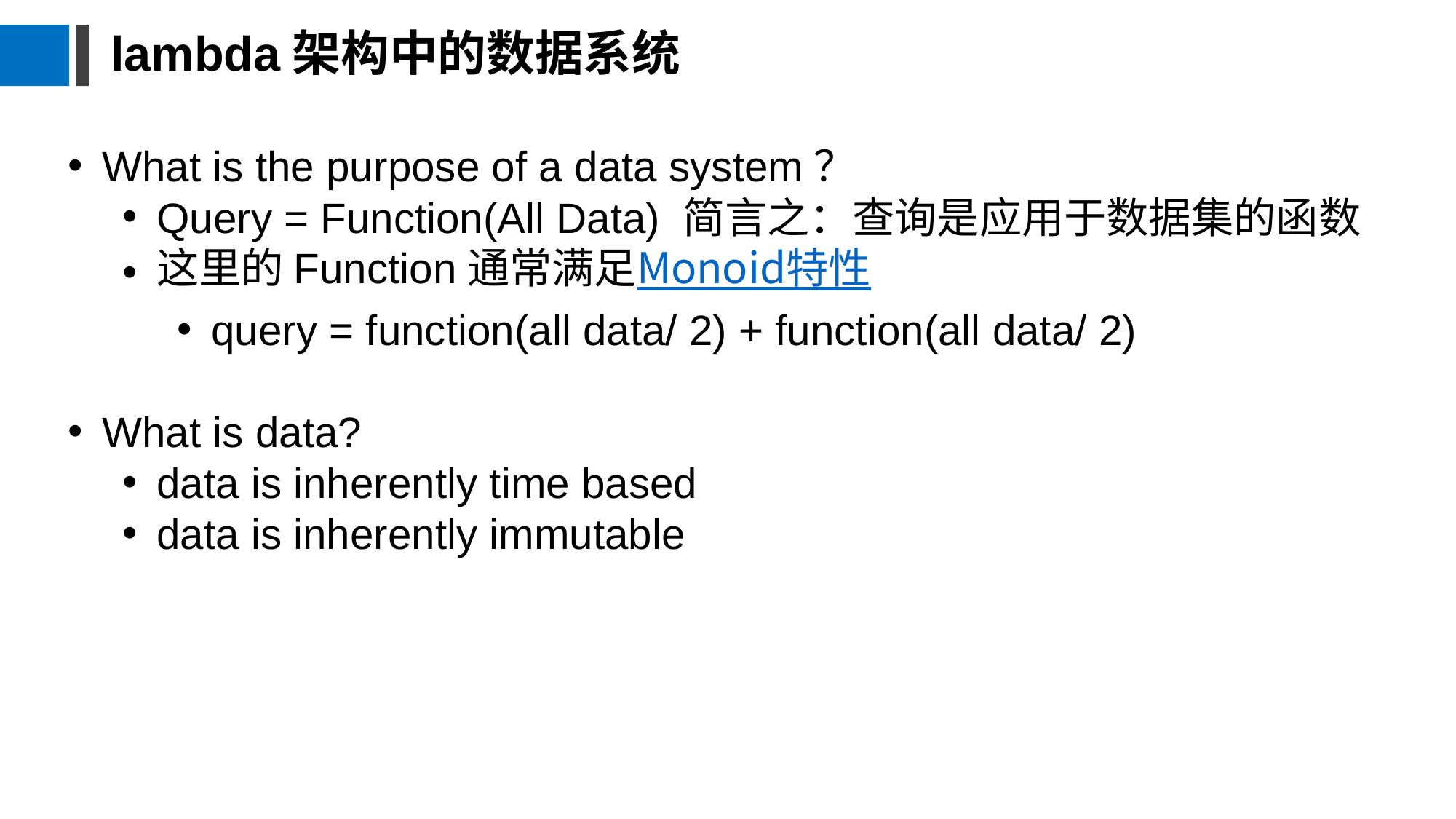

lambda架构中的数据系统
What is the purpose of a data system？
Query = Function(All Data) 简言之：查询是应用于数据集的函数
这里的Function通常满足Monoid特性
query = function(all data/ 2) + function(all data/ 2)

What is data?
data is inherently time based
data is inherently immutable